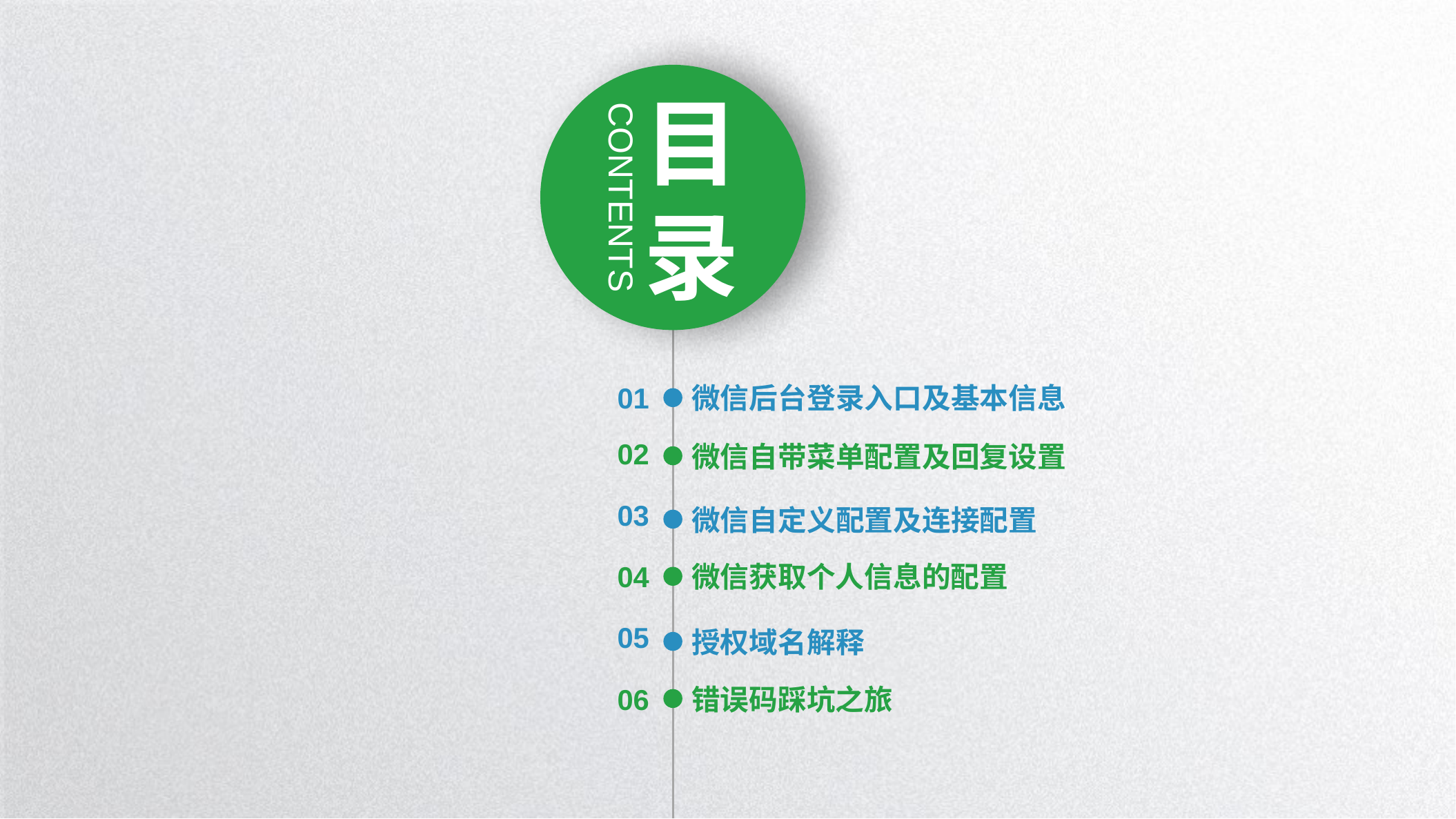

目
录
CONTENTS
01
微信后台登录入口及基本信息

02
微信自带菜单配置及回复设置

03
微信自定义配置及连接配置

04
微信获取个人信息的配置

05
授权域名解释

06
错误码踩坑之旅